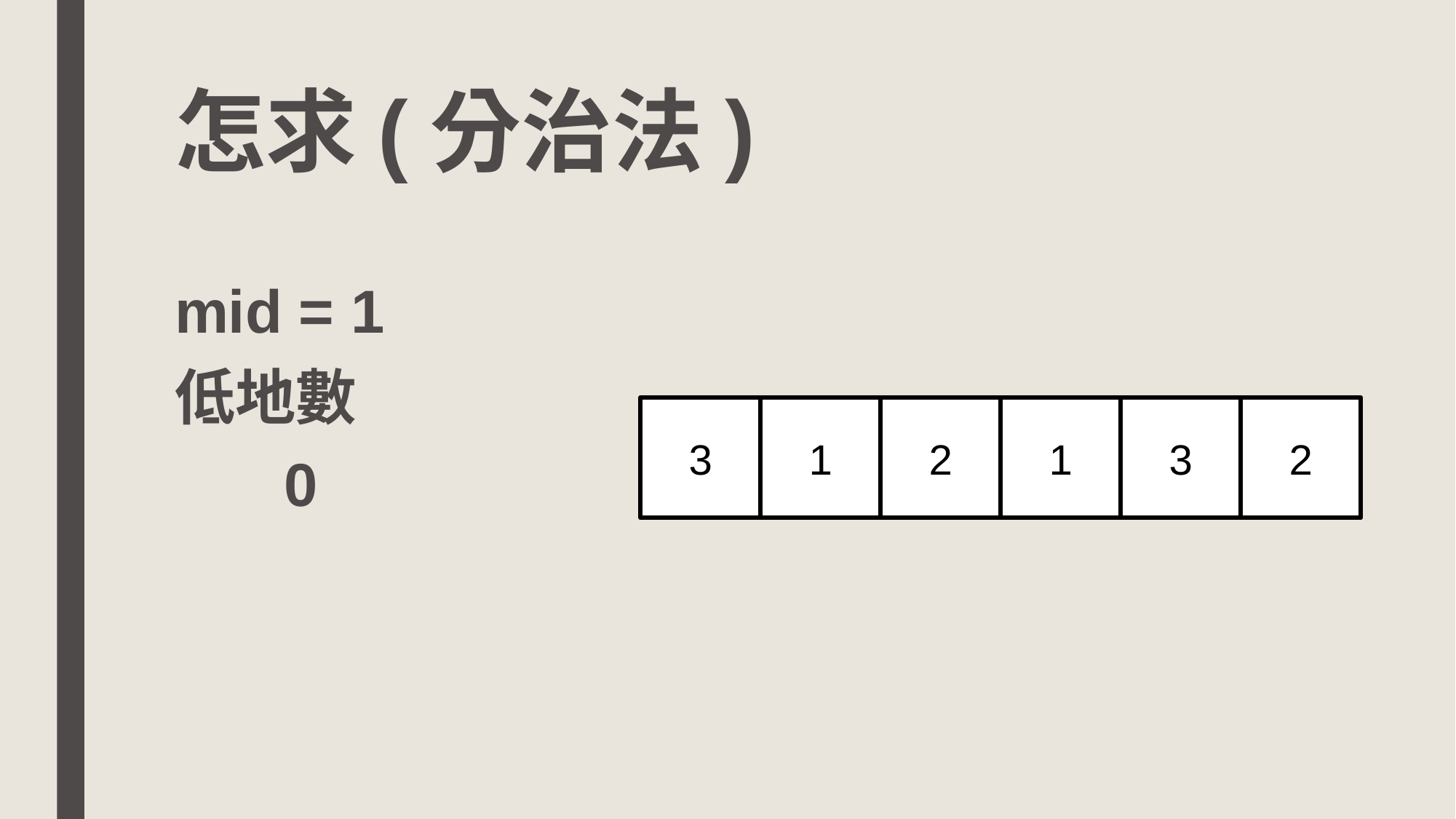

# 怎求(分治法)
mid = 1
低地數
	0
3
1
2
1
3
2